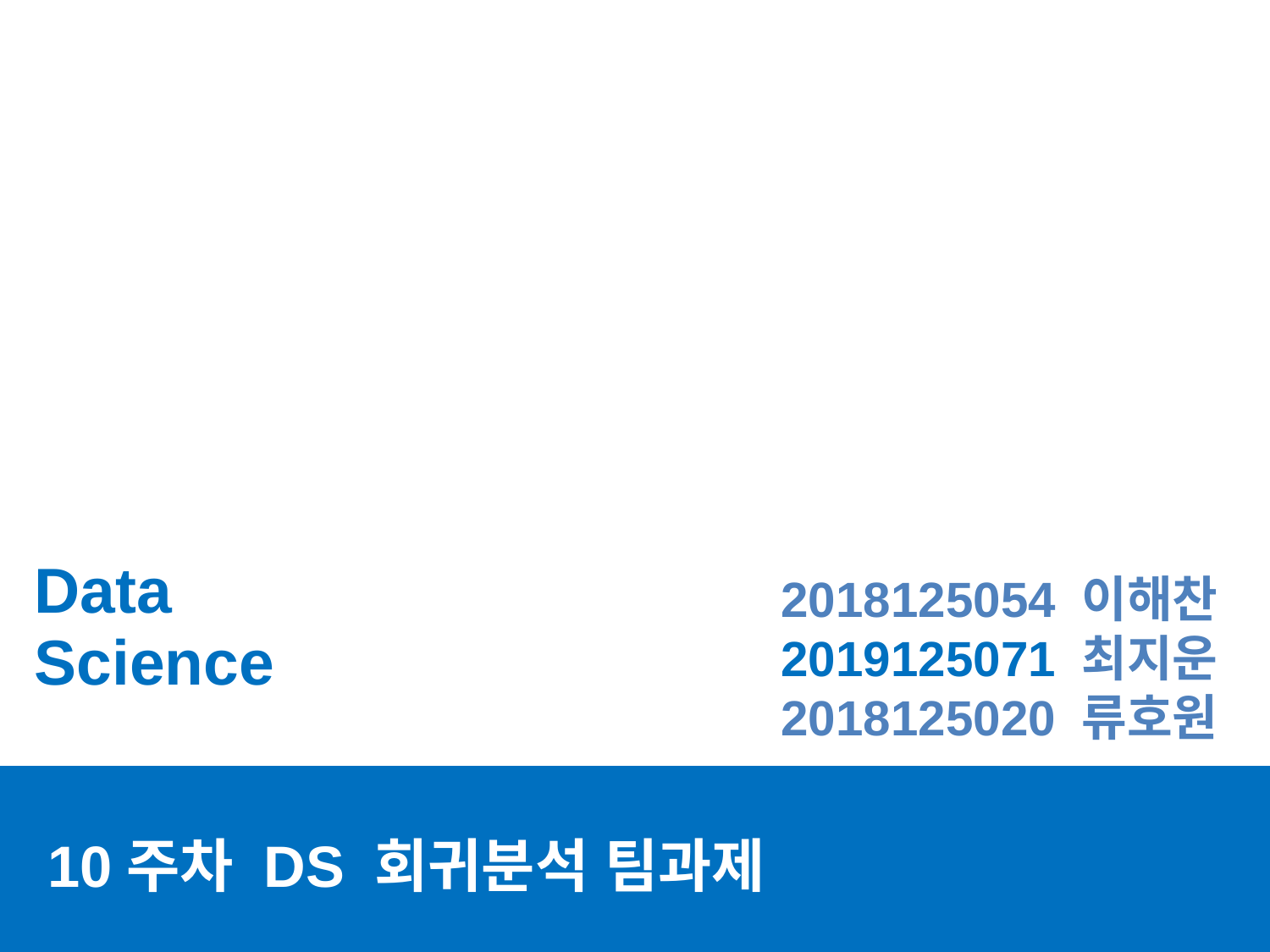

2018125054 이해찬
2019125071 최지운
2018125020 류호원
# 10주차 DS 회귀분석 팀과제